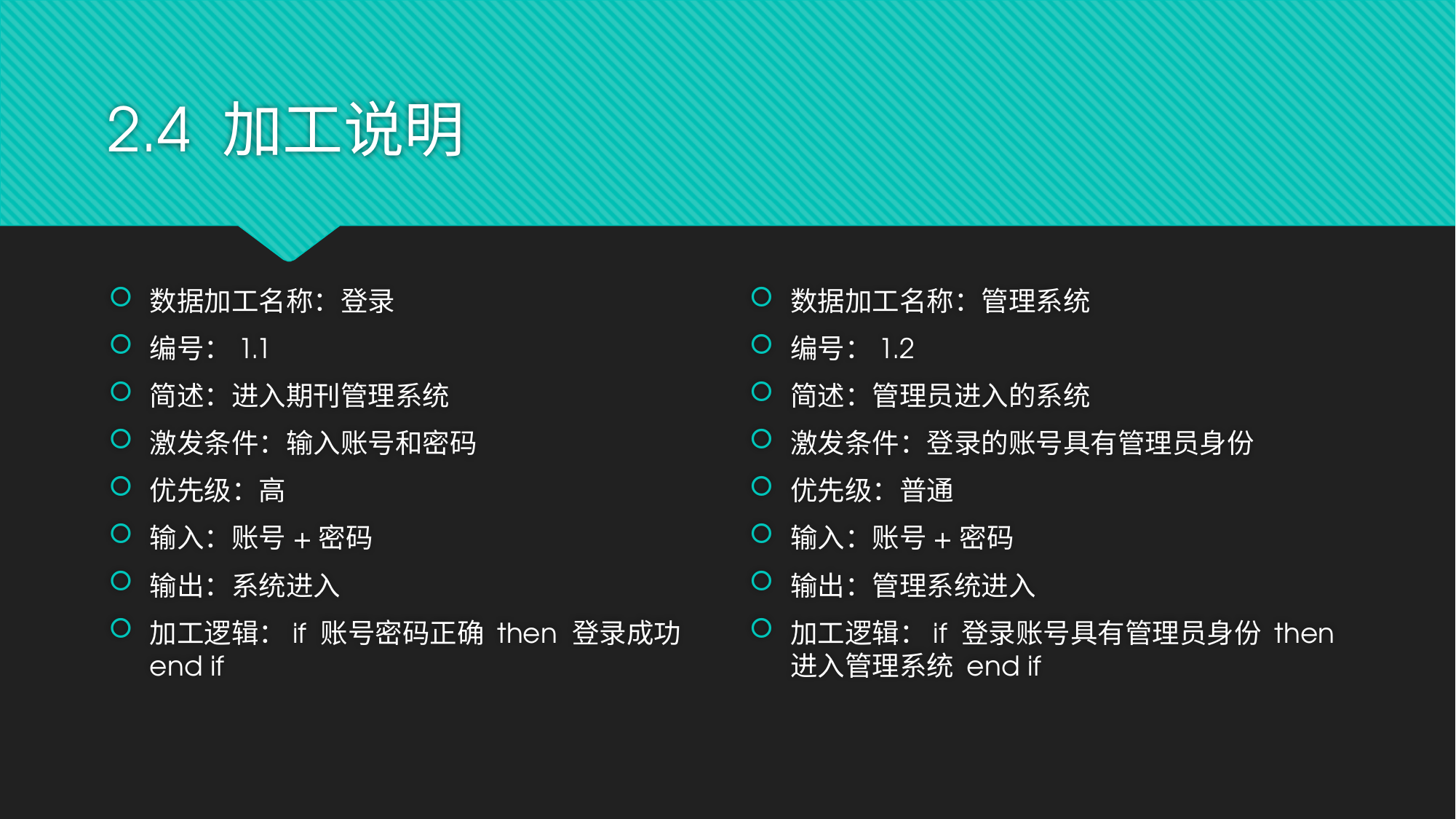

# 2.4 加工说明
数据加工名称：登录
编号：1.1
简述：进入期刊管理系统
激发条件：输入账号和密码
优先级：高
输入：账号+密码
输出：系统进入
加工逻辑：if 账号密码正确 then 登录成功 end if
数据加工名称：管理系统
编号：1.2
简述：管理员进入的系统
激发条件：登录的账号具有管理员身份
优先级：普通
输入：账号+密码
输出：管理系统进入
加工逻辑：if 登录账号具有管理员身份 then 进入管理系统 end if